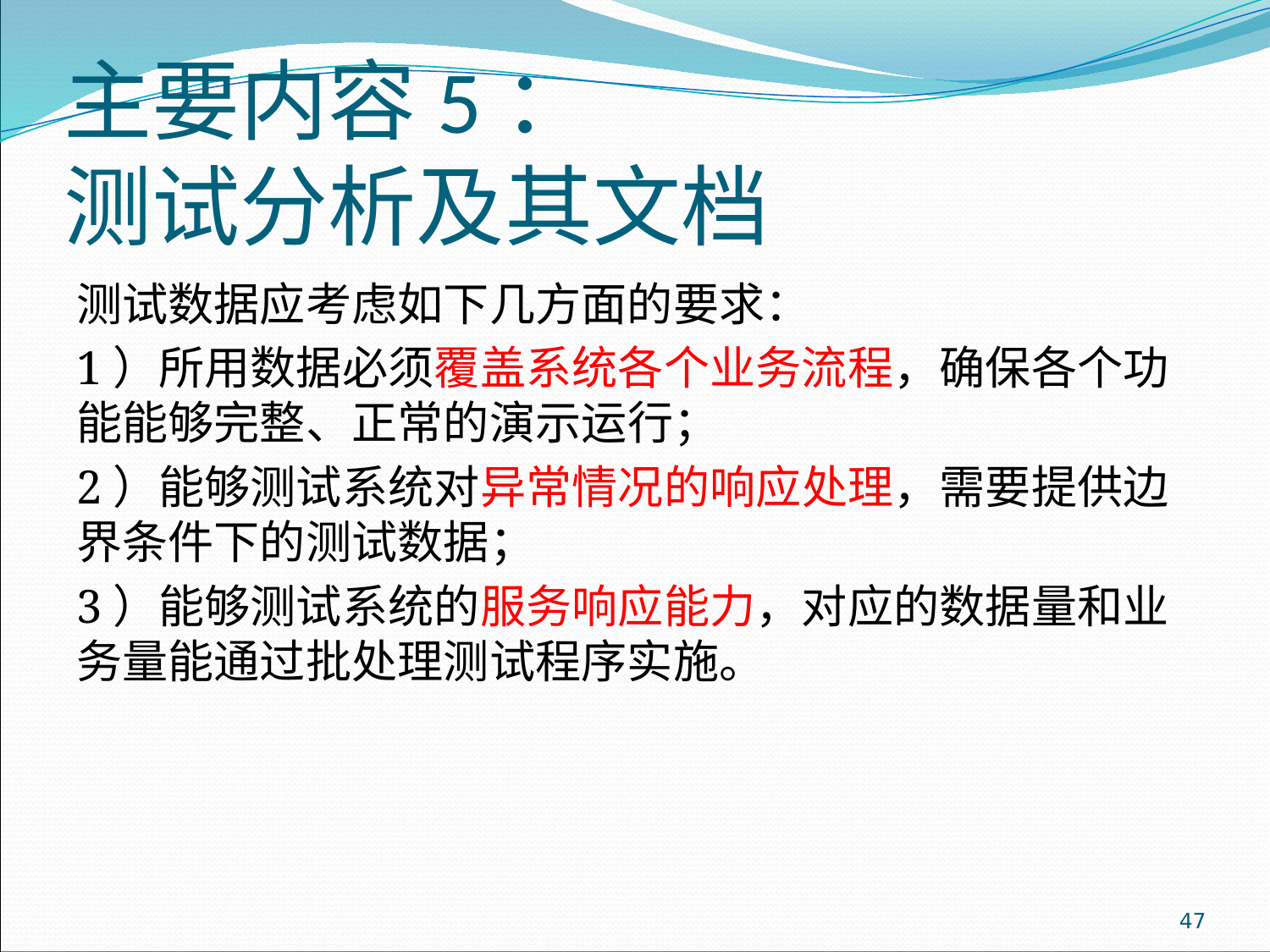

# 主要内容5： 测试分析及其文档
测试数据应考虑如下几方面的要求：
1）所用数据必须覆盖系统各个业务流程，确保各个功能能够完整、正常的演示运行；
2）能够测试系统对异常情况的响应处理，需要提供边界条件下的测试数据；
3）能够测试系统的服务响应能力，对应的数据量和业务量能通过批处理测试程序实施。
47